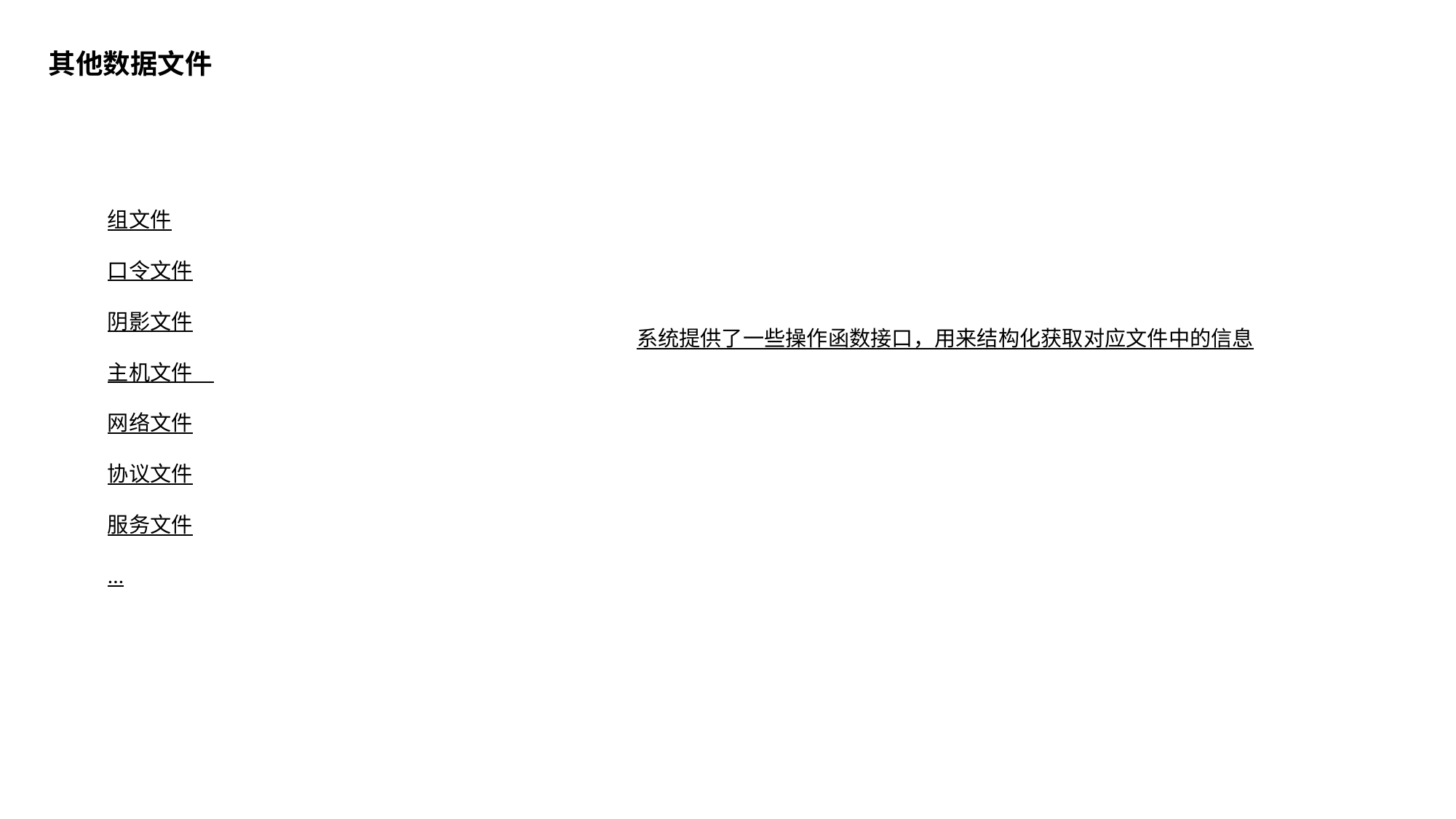

其他数据文件
组文件

口令文件

阴影文件

主机文件

网络文件

协议文件

服务文件

...
系统提供了一些操作函数接口，用来结构化获取对应文件中的信息